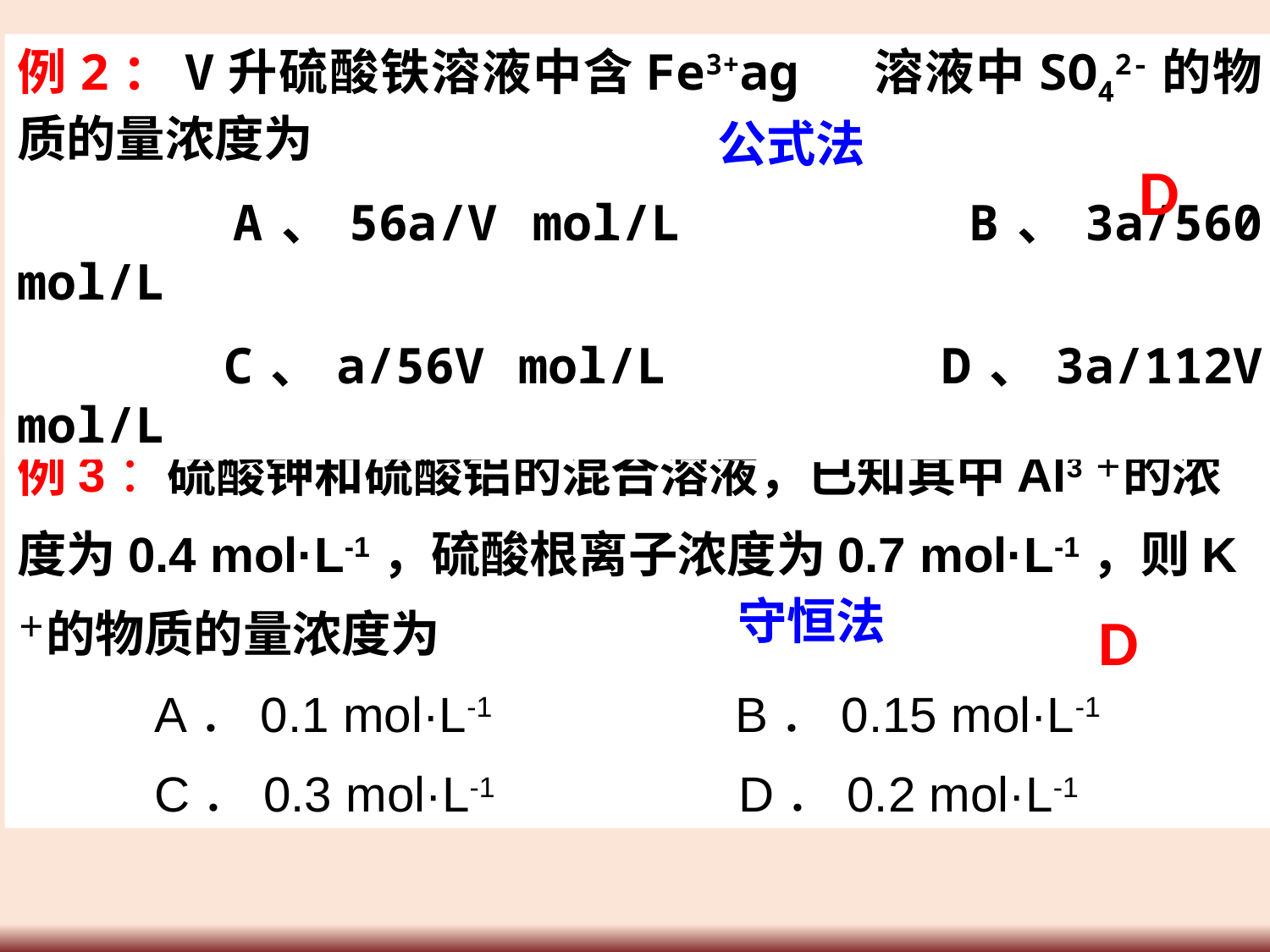

例2：V升硫酸铁溶液中含Fe3+ag  溶液中SO42-的物质的量浓度为
      A、56a/V mol/L        B、3a/560 mol/L
      C、a/56V mol/L        D、3a/112V mol/L
公式法
D
例3：硫酸钾和硫酸铝的混合溶液，已知其中Al3＋的浓度为0.4 mol·L-1，硫酸根离子浓度为0.7 mol·L-1，则K＋的物质的量浓度为
          A．0.1 mol·L-1　　           B．0.15 mol·L-1
          C．0.3 mol·L-1　　           D．0.2 mol·L-1
守恒法
D